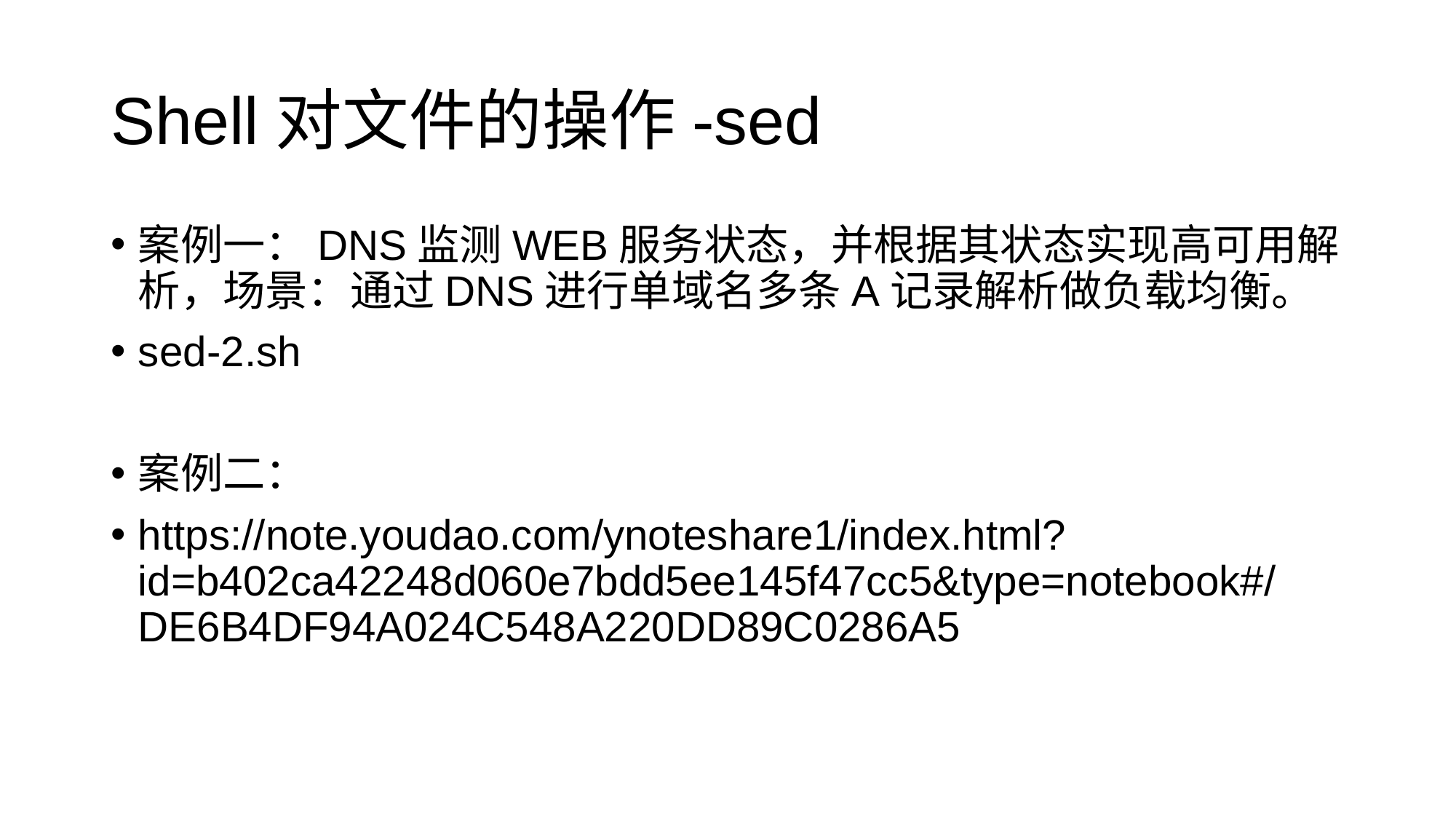

# Shell对文件的操作-sed
案例一：DNS监测WEB服务状态，并根据其状态实现高可用解析，场景：通过DNS进行单域名多条A记录解析做负载均衡。
sed-2.sh

案例二：
https://note.youdao.com/ynoteshare1/index.html?id=b402ca42248d060e7bdd5ee145f47cc5&type=notebook#/DE6B4DF94A024C548A220DD89C0286A5